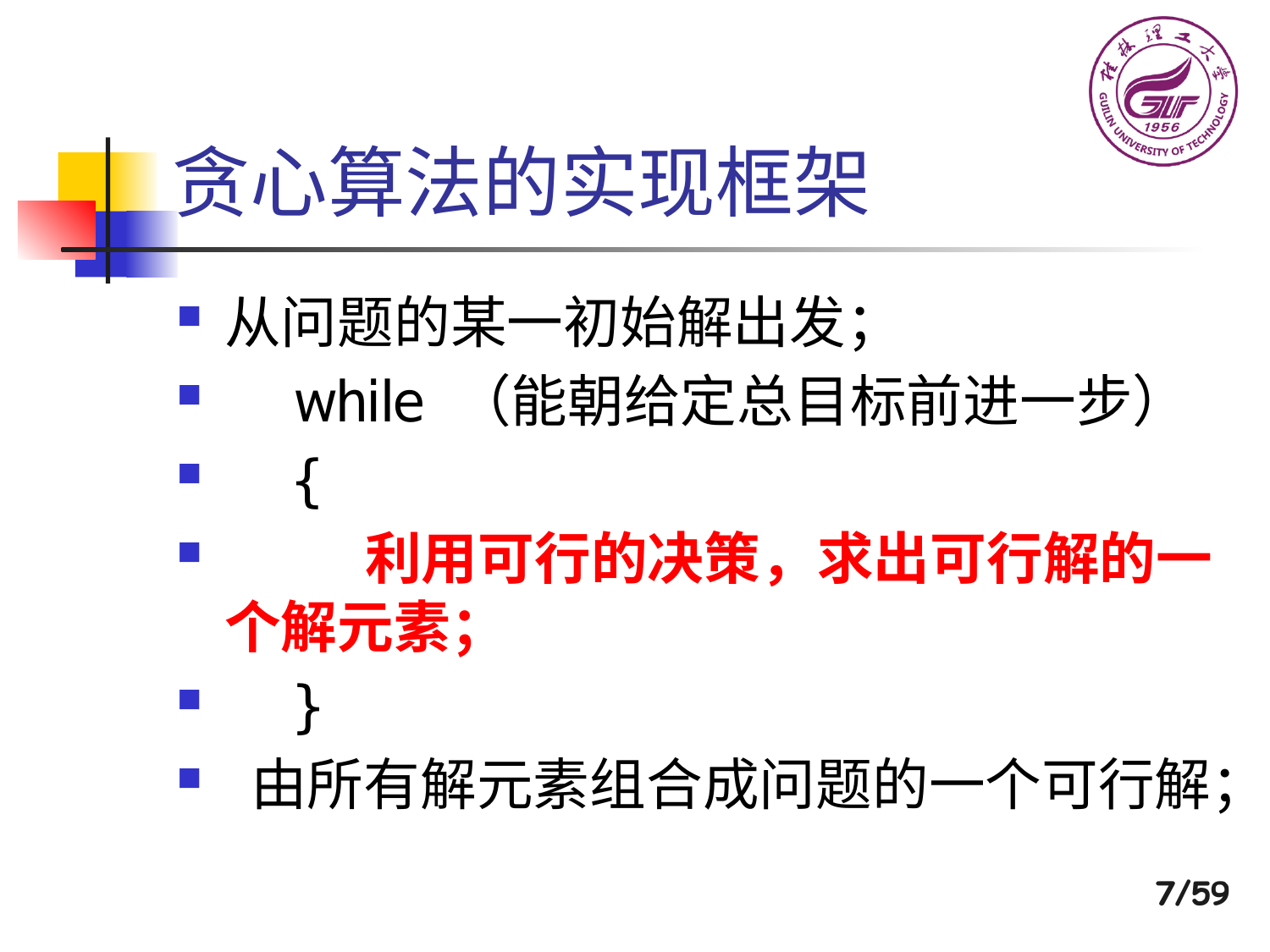

# 贪心算法的实现框架
从问题的某一初始解出发；
    while （能朝给定总目标前进一步）
    {
          利用可行的决策，求出可行解的一个解元素；
    }
 由所有解元素组合成问题的一个可行解；
7/59